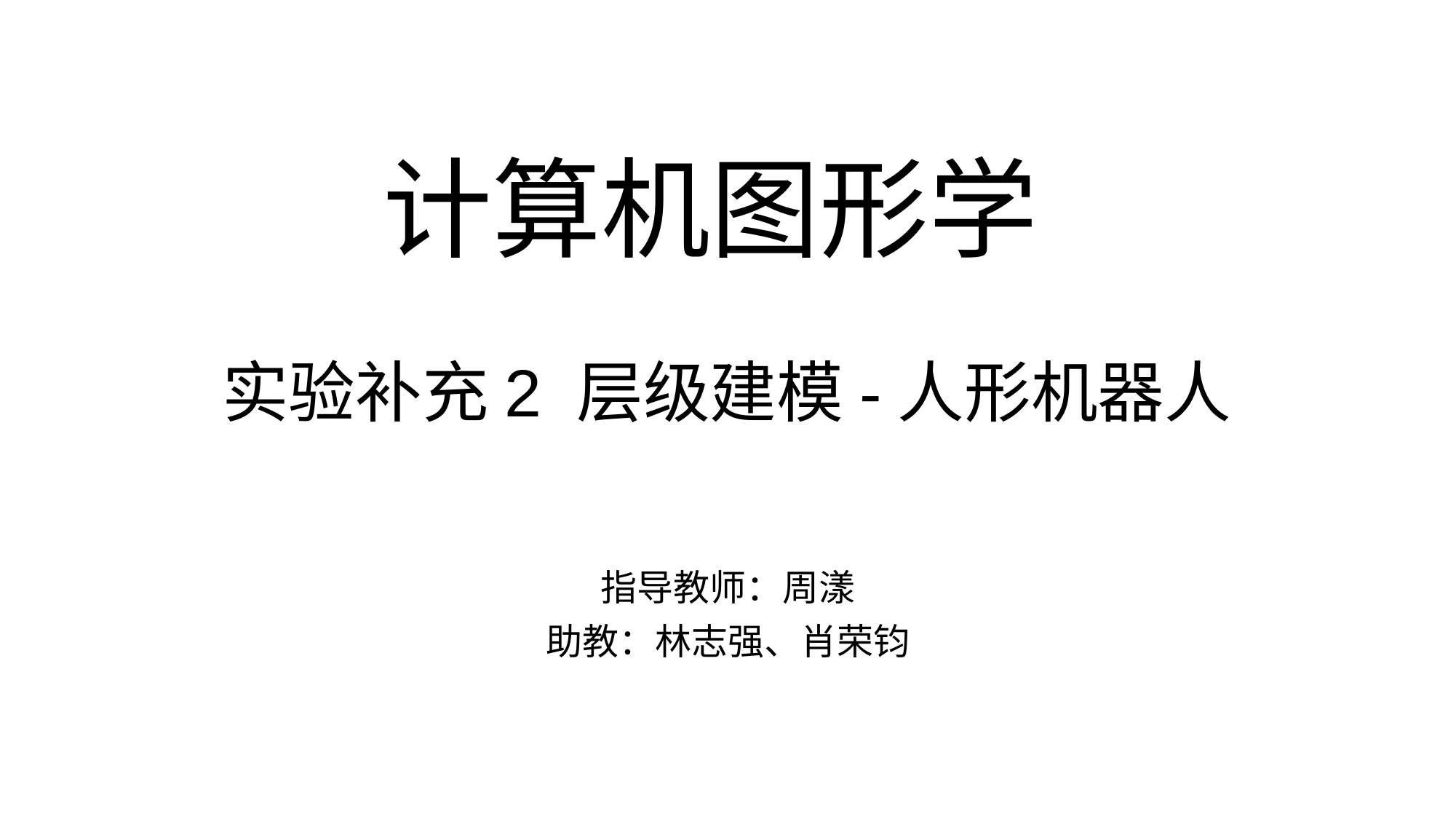

计算机图形学

实验补充2 层级建模-人形机器人
指导教师：周漾
助教：林志强、肖荣钧